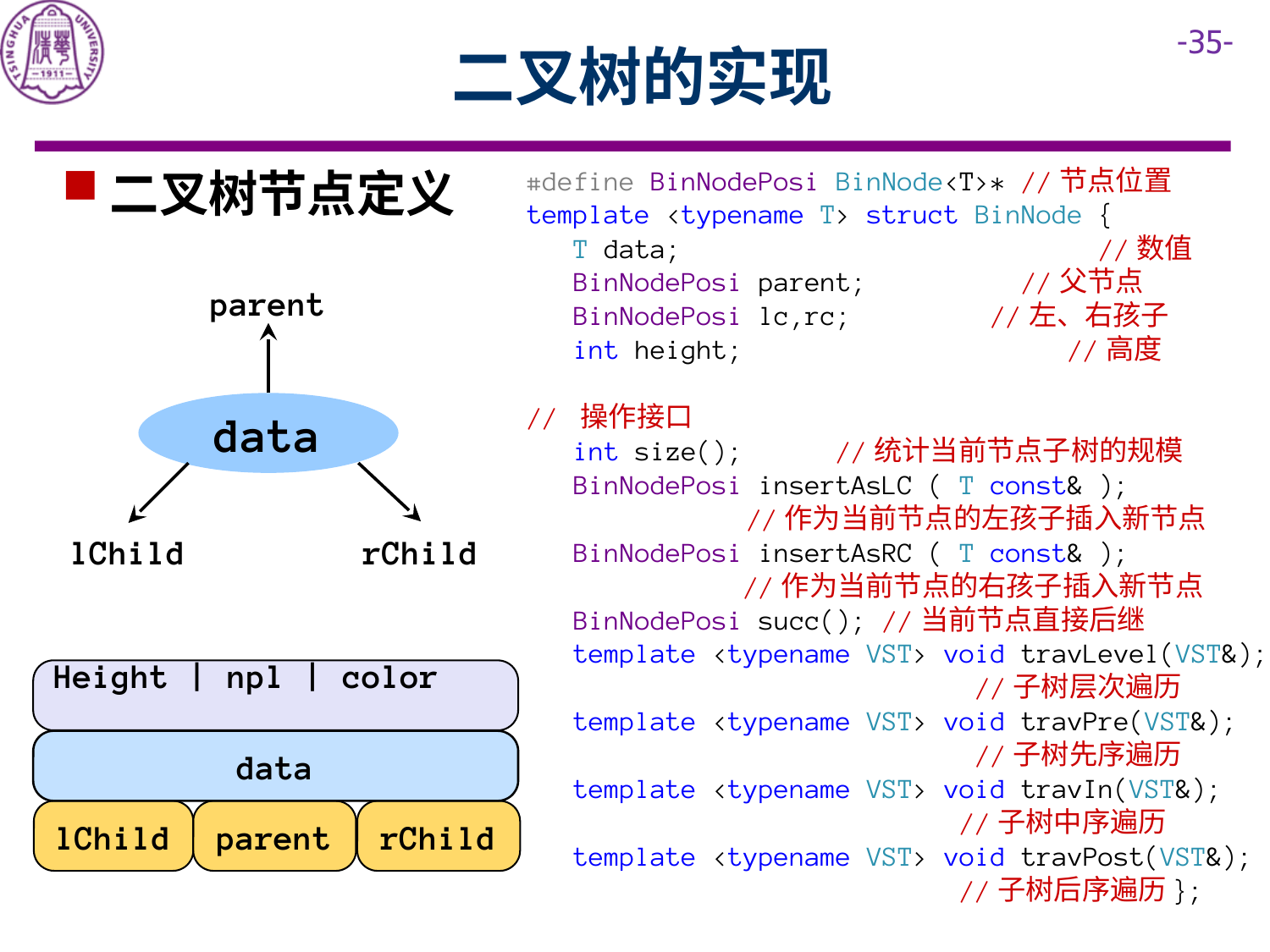

# 二叉树的实现
#define BinNodePosi BinNode<T>* //节点位置
template <typename T> struct BinNode {
   T data;                           //数值
   BinNodePosi parent;          //父节点
   BinNodePosi lc,rc;         //左、右孩子
   int height;                     //高度

// 操作接口
   int size();      //统计当前节点子树的规模
   BinNodePosi insertAsLC ( T const& );
	      //作为当前节点的左孩子插入新节点
   BinNodePosi insertAsRC ( T const& );
              //作为当前节点的右孩子插入新节点
   BinNodePosi succ(); //当前节点直接后继
   template <typename VST> void travLevel(VST&);
                             //子树层次遍历
   template <typename VST> void travPre(VST&);
                             //子树先序遍历
   template <typename VST> void travIn(VST&);
                            //子树中序遍历
   template <typename VST> void travPost(VST&);
                            //子树后序遍历};
二叉树节点定义
parent
data
lChild
rChild
Height | npl | color
data
lChild
parent
rChild